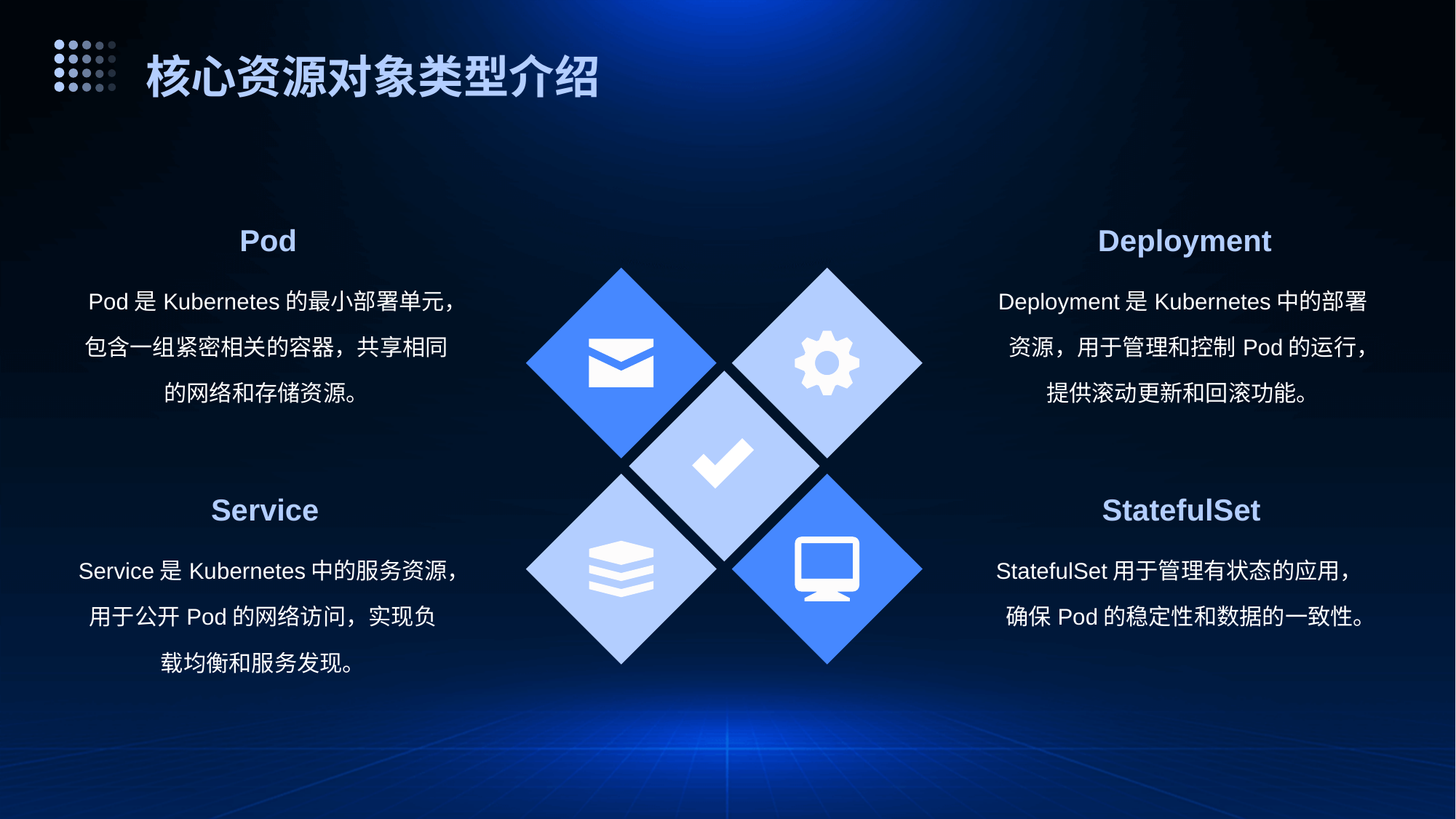

核心资源对象类型介绍

Pod
Deployment
Pod是Kubernetes的最小部署单元，包含一组紧密相关的容器，共享相同的网络和存储资源。
Deployment是Kubernetes中的部署资源，用于管理和控制Pod的运行，提供滚动更新和回滚功能。

Service

StatefulSet
Service是Kubernetes中的服务资源，用于公开Pod的网络访问，实现负载均衡和服务发现。
StatefulSet用于管理有状态的应用，确保Pod的稳定性和数据的一致性。